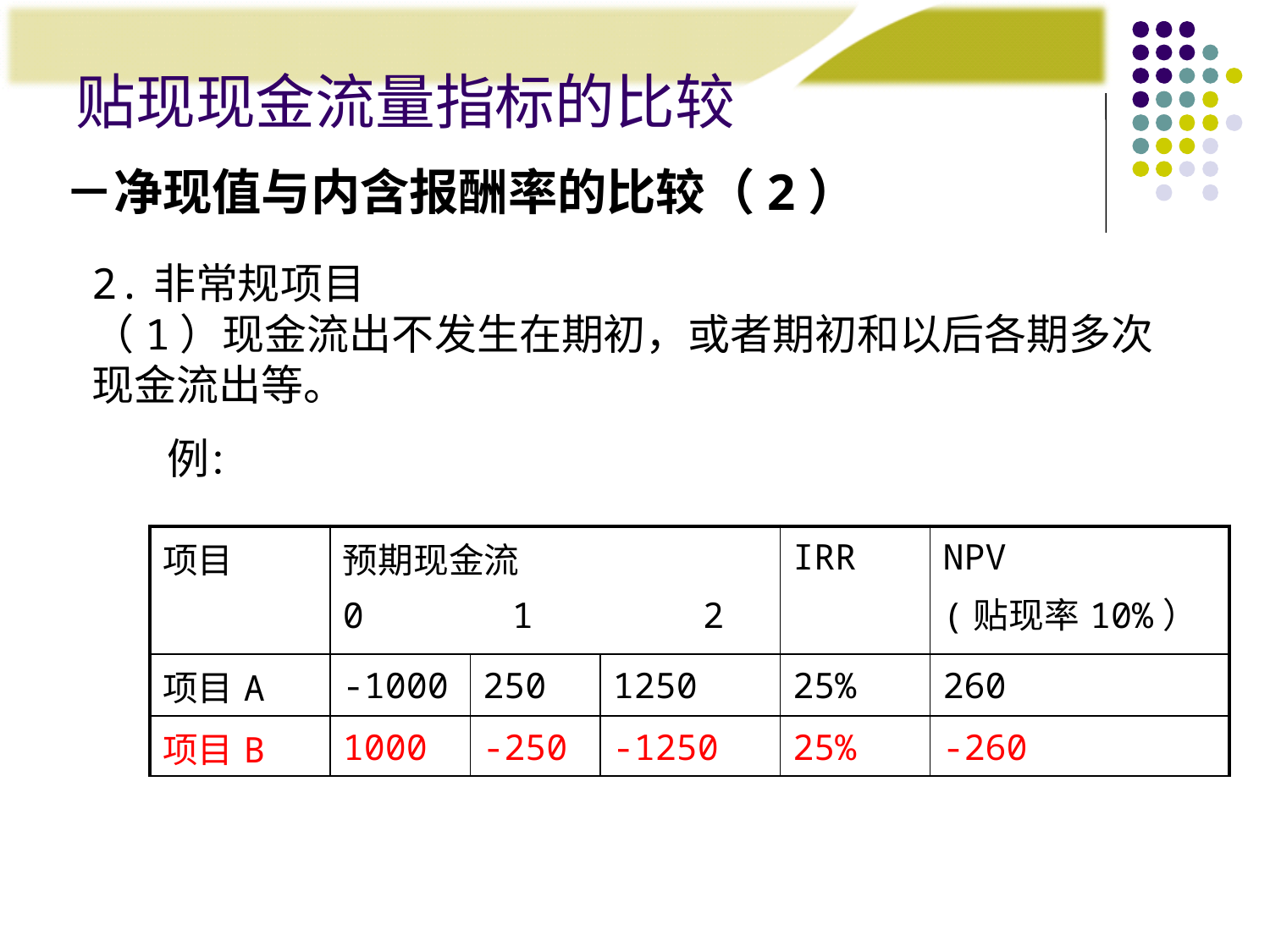

贴现现金流量指标的比较
－净现值与内含报酬率的比较（2）
2.非常规项目
（1）现金流出不发生在期初，或者期初和以后各期多次现金流出等。
例：
| 项目 | 预期现金流 0 1 2 |  |  | IRR | NPV (贴现率10%） |
| --- | --- | --- | --- | --- | --- |
| 项目A | -1000 | 250 | 1250 | 25% | 260 |
| 项目B | 1000 | -250 | -1250 | 25% | -260 |